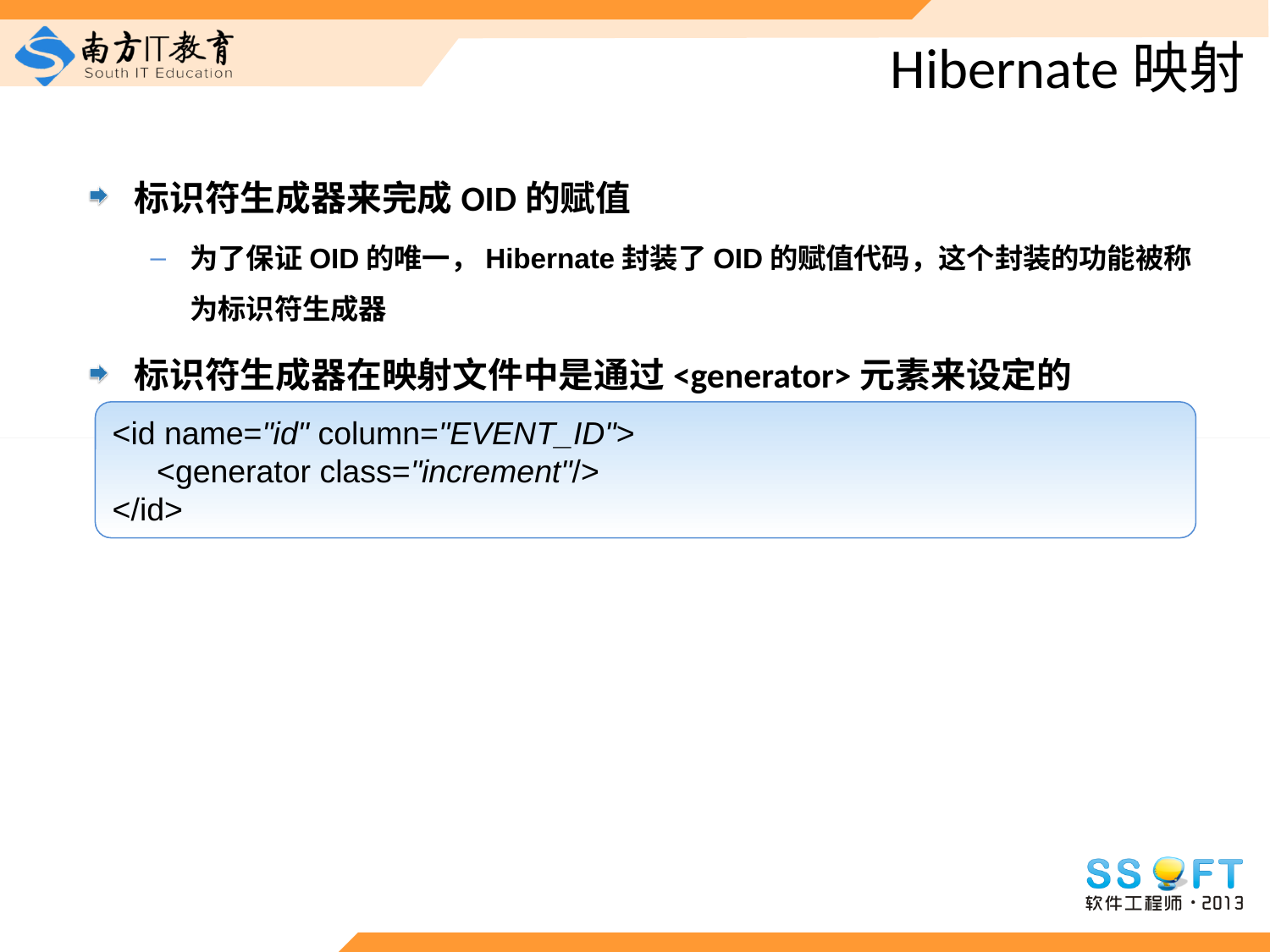

# Hibernate映射
标识符生成器来完成OID的赋值
为了保证OID的唯一，Hibernate封装了OID的赋值代码，这个封装的功能被称为标识符生成器
标识符生成器在映射文件中是通过<generator>元素来设定的

<id name="id" column="EVENT_ID">
     <generator class="increment"/>
</id>